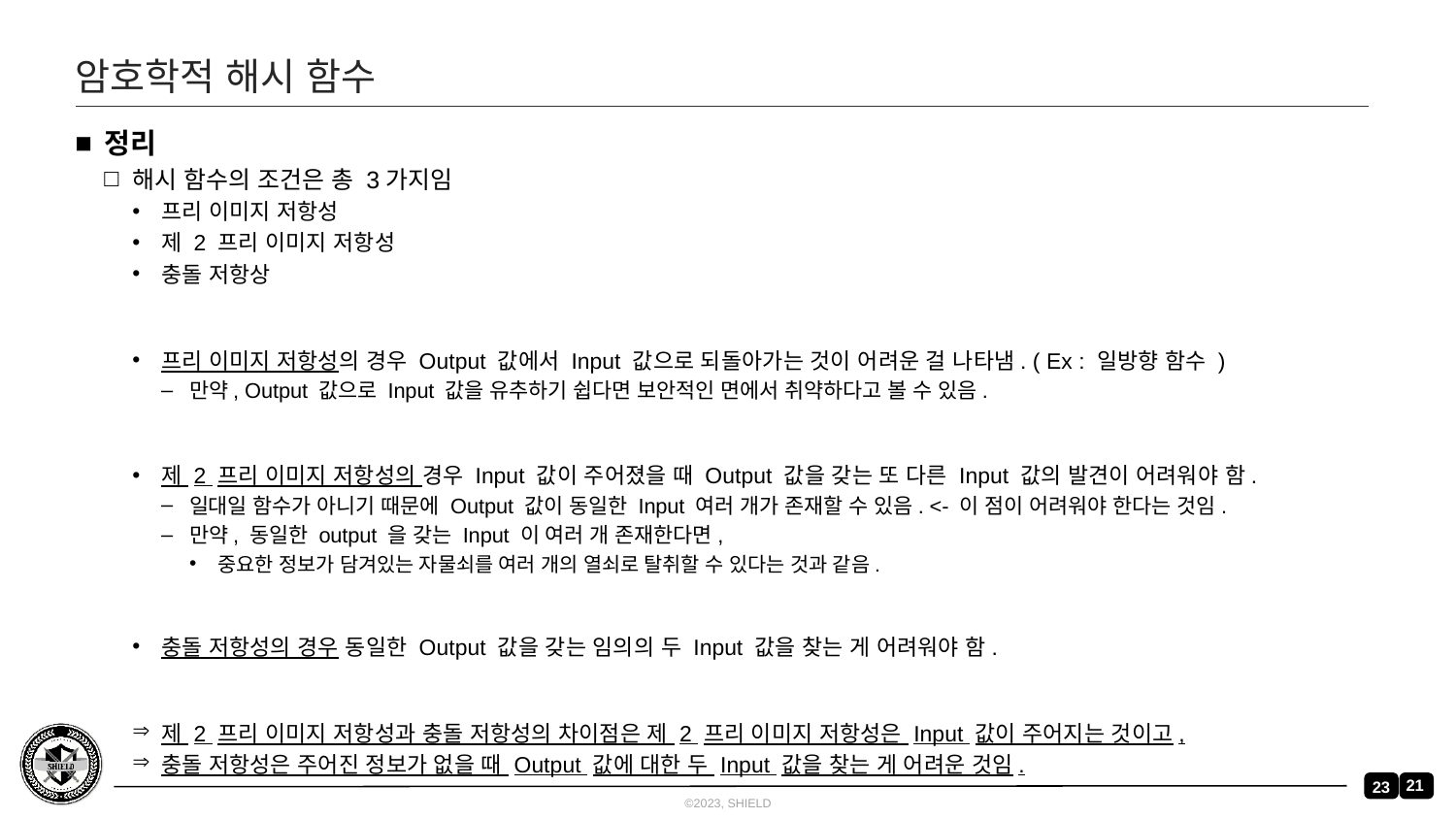

# 암호학적 해시 함수
정리
해시 함수의 조건은 총 3가지임
프리 이미지 저항성
제 2 프리 이미지 저항성
충돌 저항상

프리 이미지 저항성의 경우 Output 값에서 Input 값으로 되돌아가는 것이 어려운 걸 나타냄. ( Ex : 일방향 함수 )
만약, Output 값으로 Input 값을 유추하기 쉽다면 보안적인 면에서 취약하다고 볼 수 있음.

제 2 프리 이미지 저항성의 경우 Input 값이 주어졌을 때 Output 값을 갖는 또 다른 Input 값의 발견이 어려워야 함.
일대일 함수가 아니기 때문에 Output 값이 동일한 Input 여러 개가 존재할 수 있음. <- 이 점이 어려워야 한다는 것임.
만약, 동일한 output 을 갖는 Input 이 여러 개 존재한다면,
중요한 정보가 담겨있는 자물쇠를 여러 개의 열쇠로 탈취할 수 있다는 것과 같음.

충돌 저항성의 경우 동일한 Output 값을 갖는 임의의 두 Input 값을 찾는 게 어려워야 함.

제 2 프리 이미지 저항성과 충돌 저항성의 차이점은 제 2 프리 이미지 저항성은 Input 값이 주어지는 것이고,
충돌 저항성은 주어진 정보가 없을 때 Output 값에 대한 두 Input 값을 찾는 게 어려운 것임.